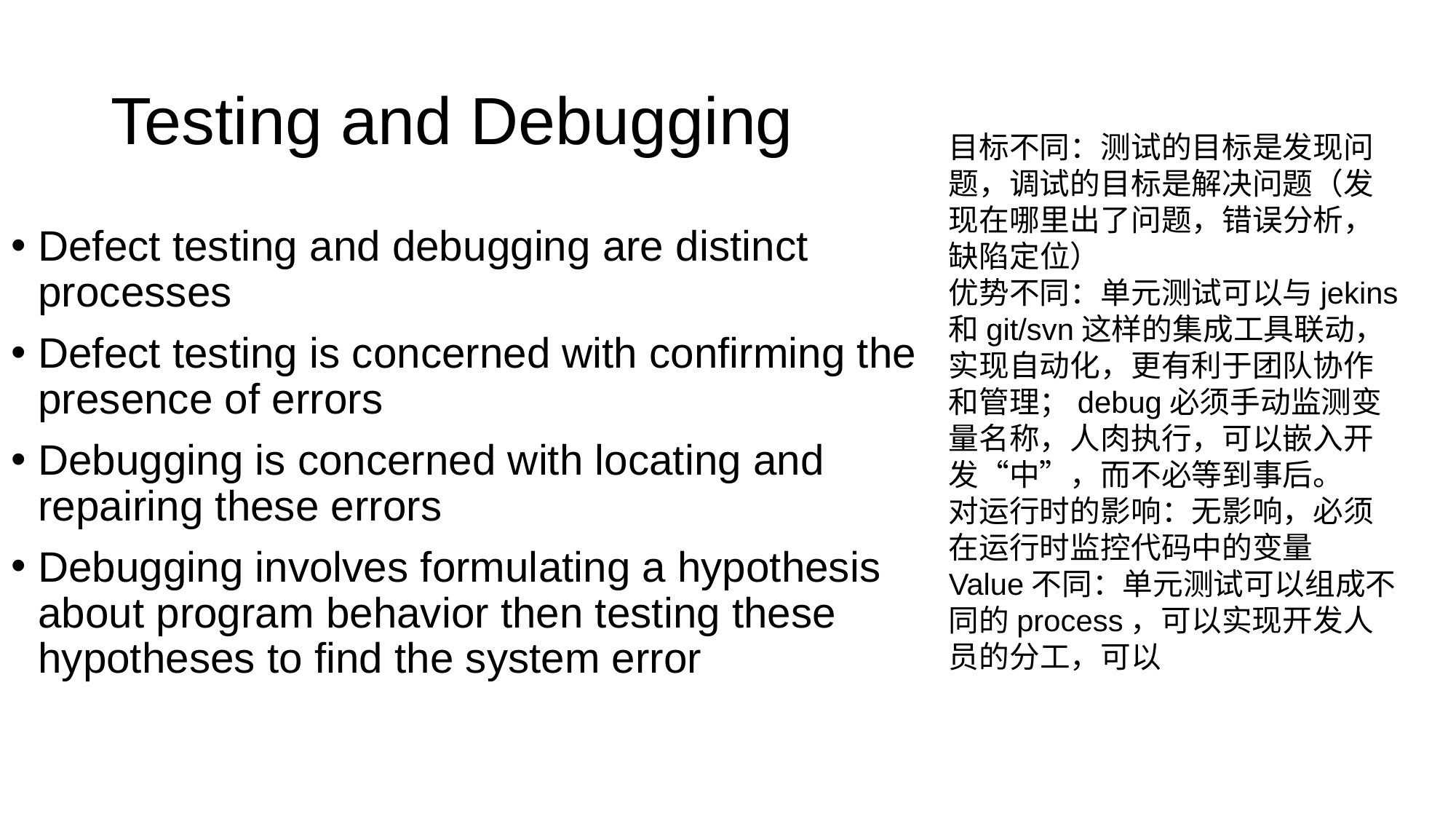

# Testing and Debugging
目标不同：测试的目标是发现问题，调试的目标是解决问题（发现在哪里出了问题，错误分析，缺陷定位）
优势不同：单元测试可以与jekins和git/svn这样的集成工具联动，实现自动化，更有利于团队协作和管理；debug必须手动监测变量名称，人肉执行，可以嵌入开发“中”，而不必等到事后。
对运行时的影响：无影响，必须在运行时监控代码中的变量
Value不同：单元测试可以组成不同的process，可以实现开发人员的分工，可以

Defect testing and debugging are distinct
processes
Defect testing is concerned with confirming the
presence of errors
Debugging is concerned with locating and
repairing these errors
Debugging involves formulating a hypothesis
about program behavior then testing these
hypotheses to find the system error